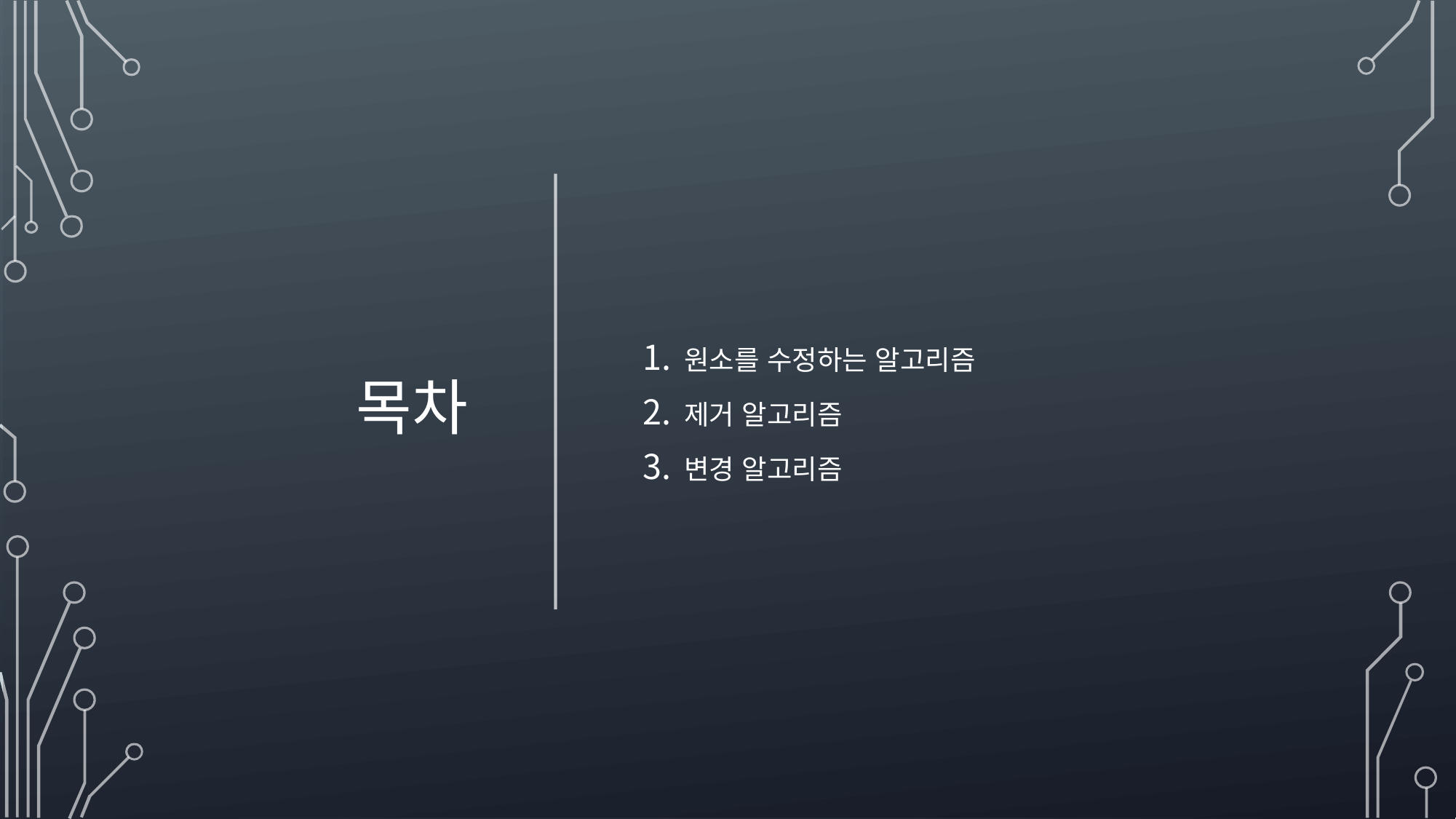

# 목차
원소를 수정하는 알고리즘
제거 알고리즘
변경 알고리즘